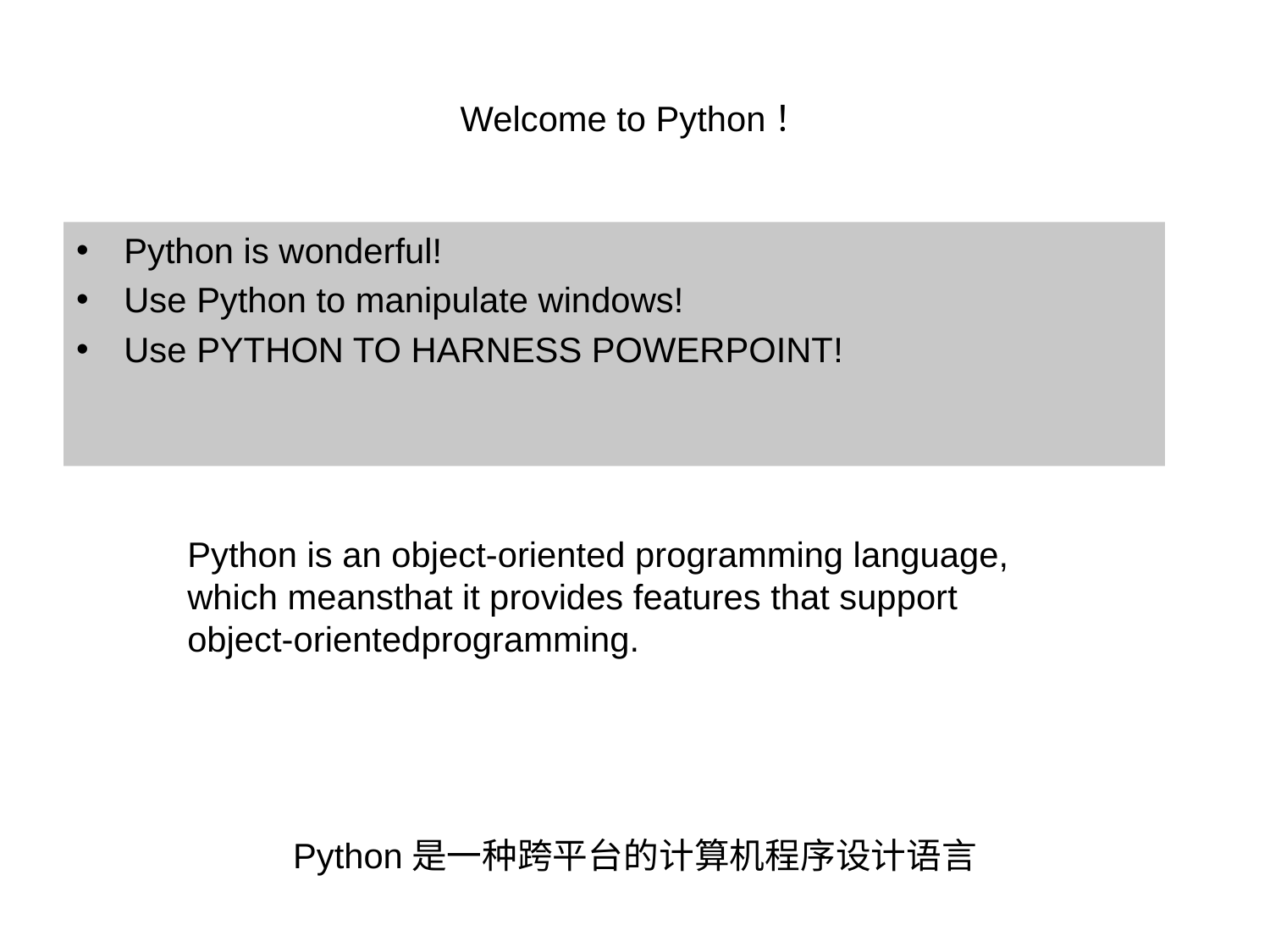

# Welcome to Python！
Python is wonderful!
Use Python to manipulate windows!
Use Python to harness PowerPoint!

Python is an object-oriented programming language, which meansthat it provides features that support object-orientedprogramming.
Python是一种跨平台的计算机程序设计语言